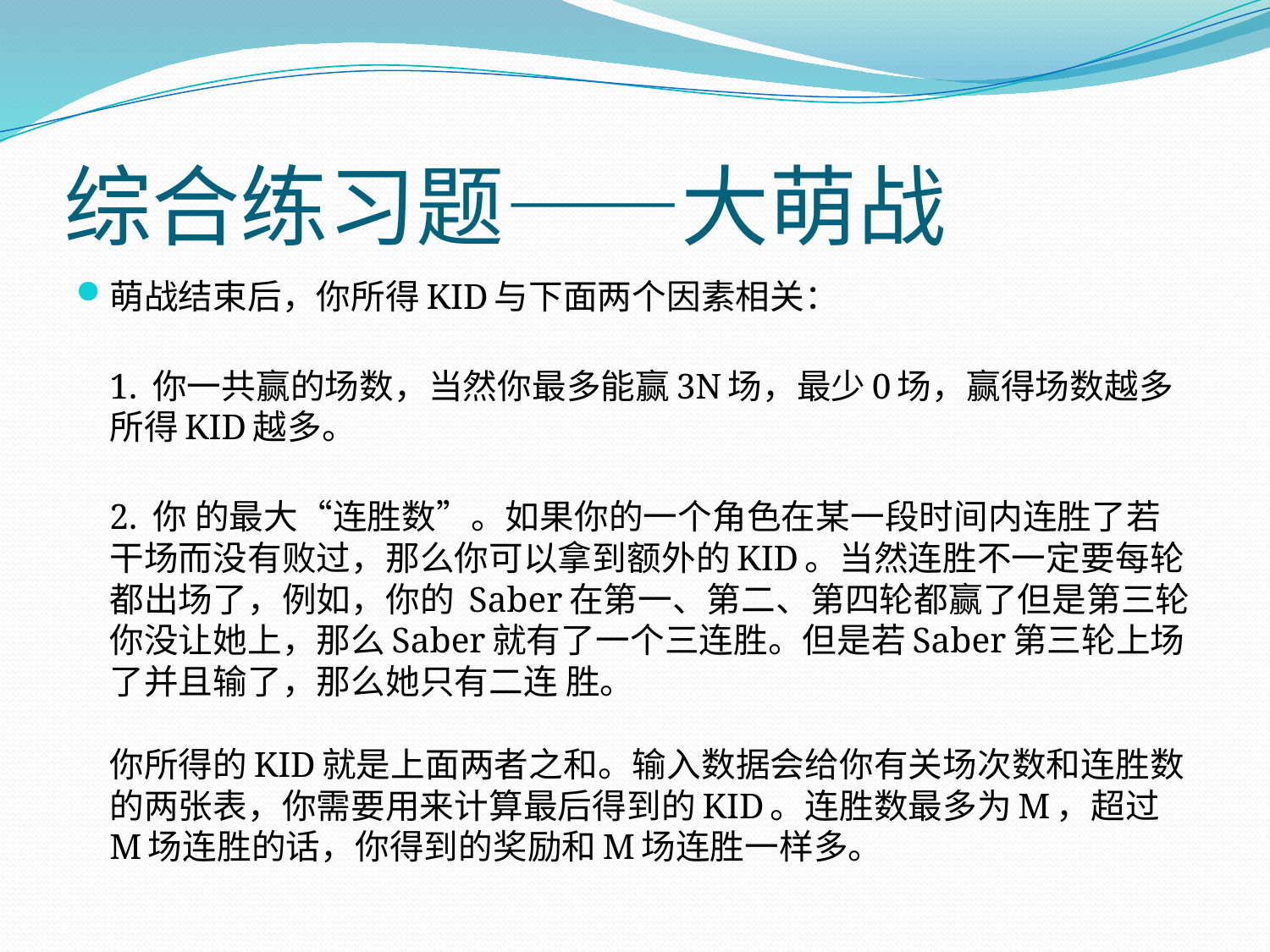

# 综合练习题——大萌战
萌战结束后，你所得KID与下面两个因素相关：
1. 你一共赢的场数，当然你最多能赢3N场，最少0场，赢得场数越多所得KID越多。
2. 你 的最大“连胜数”。如果你的一个角色在某一段时间内连胜了若干场而没有败过，那么你可以拿到额外的KID。当然连胜不一定要每轮都出场了，例如，你的 Saber在第一、第二、第四轮都赢了但是第三轮你没让她上，那么Saber就有了一个三连胜。但是若Saber第三轮上场了并且输了，那么她只有二连 胜。
你所得的KID就是上面两者之和。输入数据会给你有关场次数和连胜数的两张表，你需要用来计算最后得到的KID。连胜数最多为M，超过M场连胜的话，你得到的奖励和M场连胜一样多。